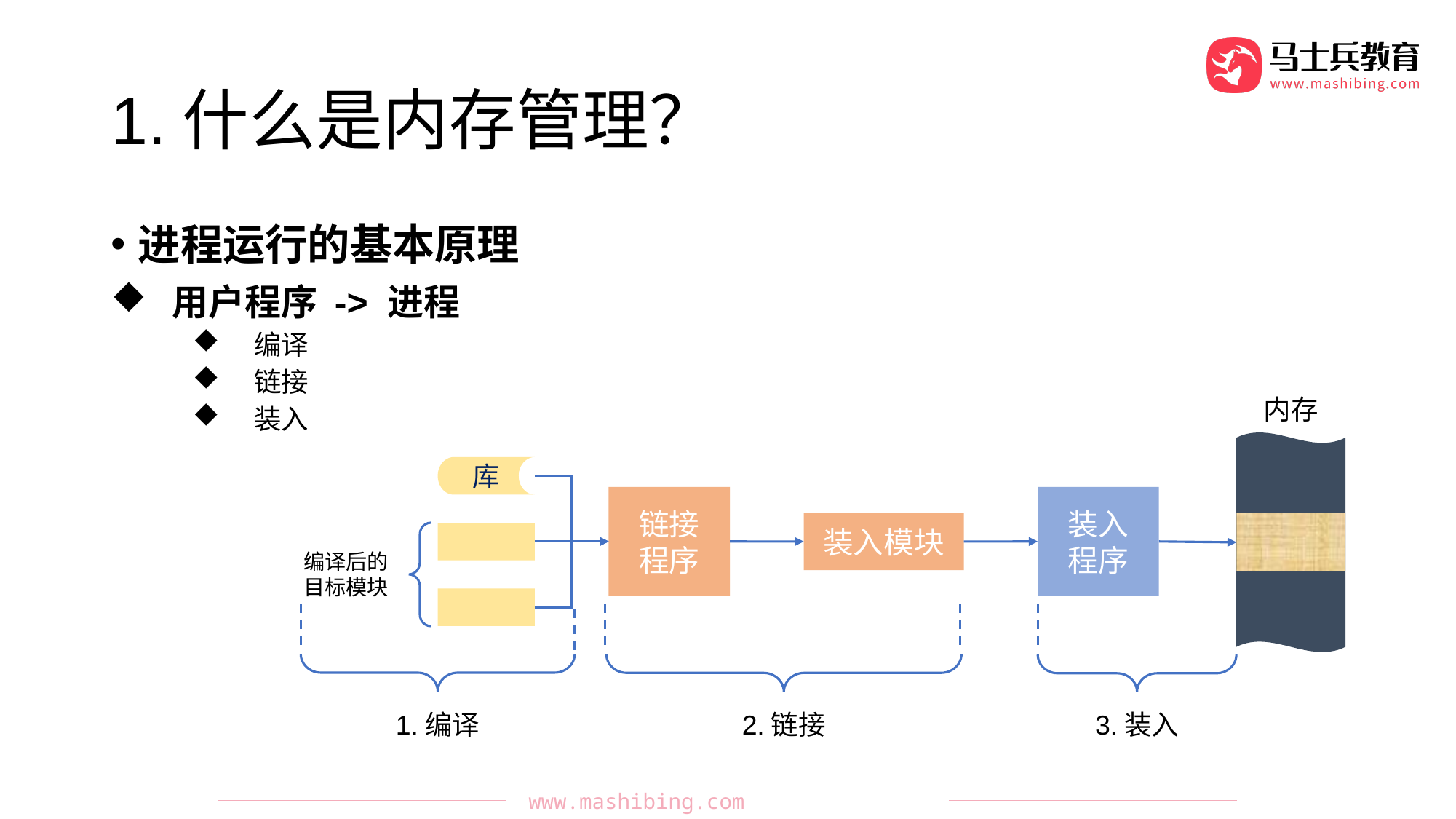

# 1.什么是内存管理？
进程运行的基本原理
用户程序 -> 进程
编译
链接
装入
内存

库

链接
程序
装入
程序

装入模块

编译后的
目标模块

1.编译
2.链接
3.装入